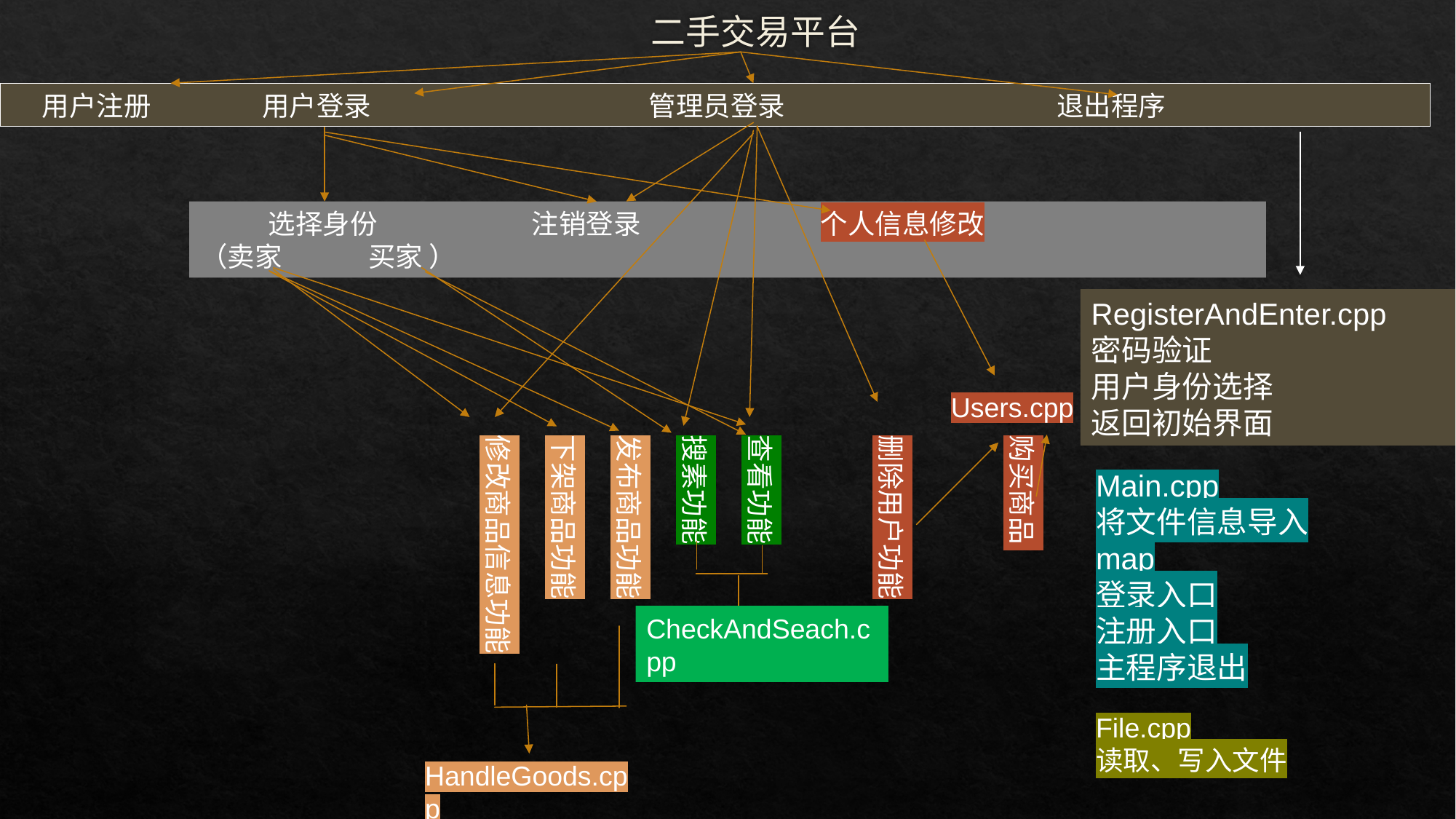

二手交易平台
    用户注册                  用户登录                                             管理员登录                                            退出程序
          选择身份                         注销登录                             个人信息修改
（卖家              买家 ）
RegisterAndEnter.cpp
密码验证
用户身份选择
返回初始界面
Users.cpp

购买商品

删除用户功能

查看功能

搜素功能

发布商品功能

下架商品功能

修改商品信息功能

Main.cpp
将文件信息导入map
登录入口
注册入口
主程序退出
CheckAndSeach.cpp
File.cpp
读取、写入文件
HandleGoods.cpp